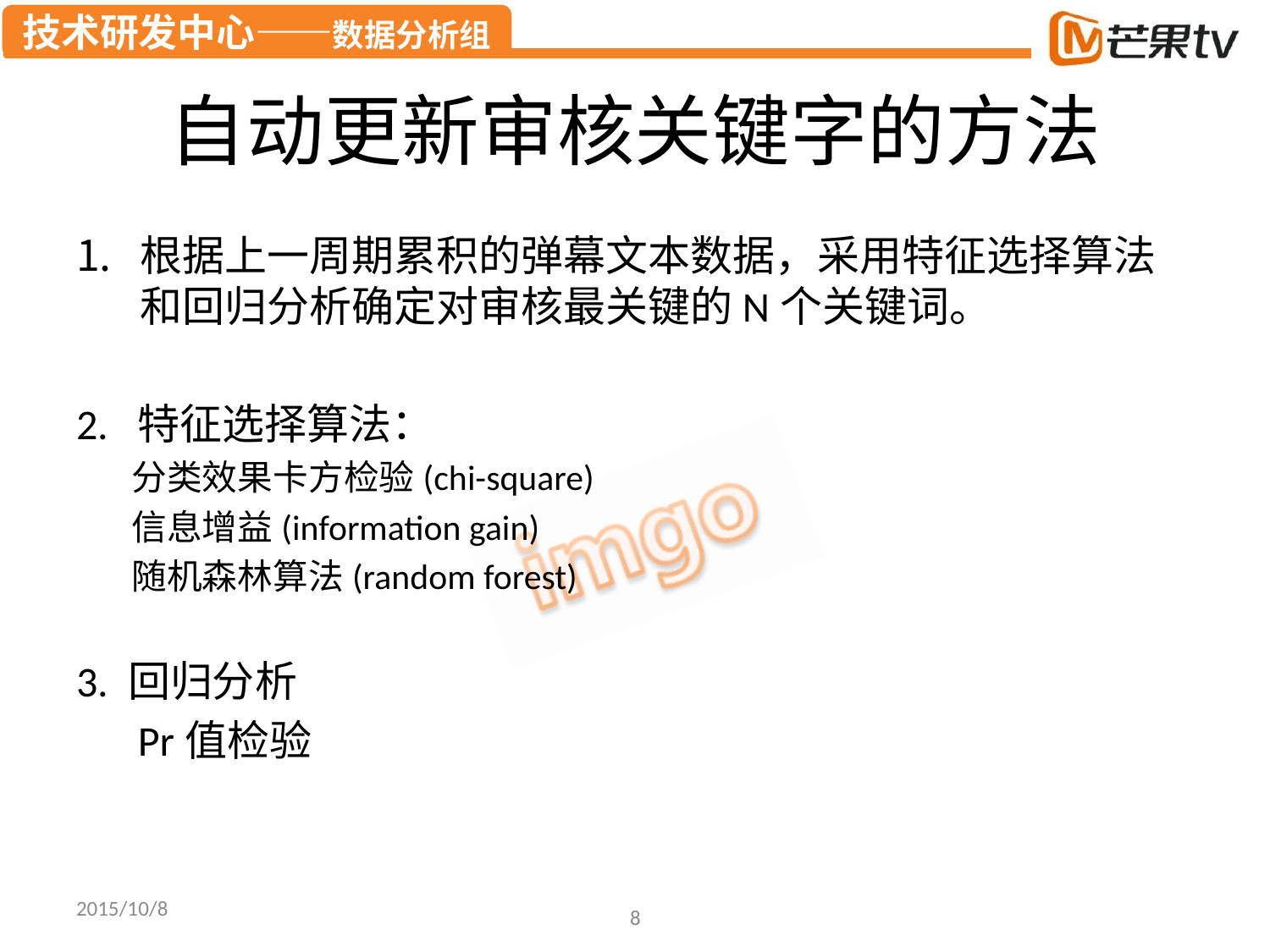

# 自动更新审核关键字的方法
根据上一周期累积的弹幕文本数据，采用特征选择算法和回归分析确定对审核最关键的N个关键词。

2.  特征选择算法：
分类效果卡方检验(chi-square)
信息增益(information gain)
随机森林算法(random forest)

3. 回归分析
Pr值检验

2015/10/8
8